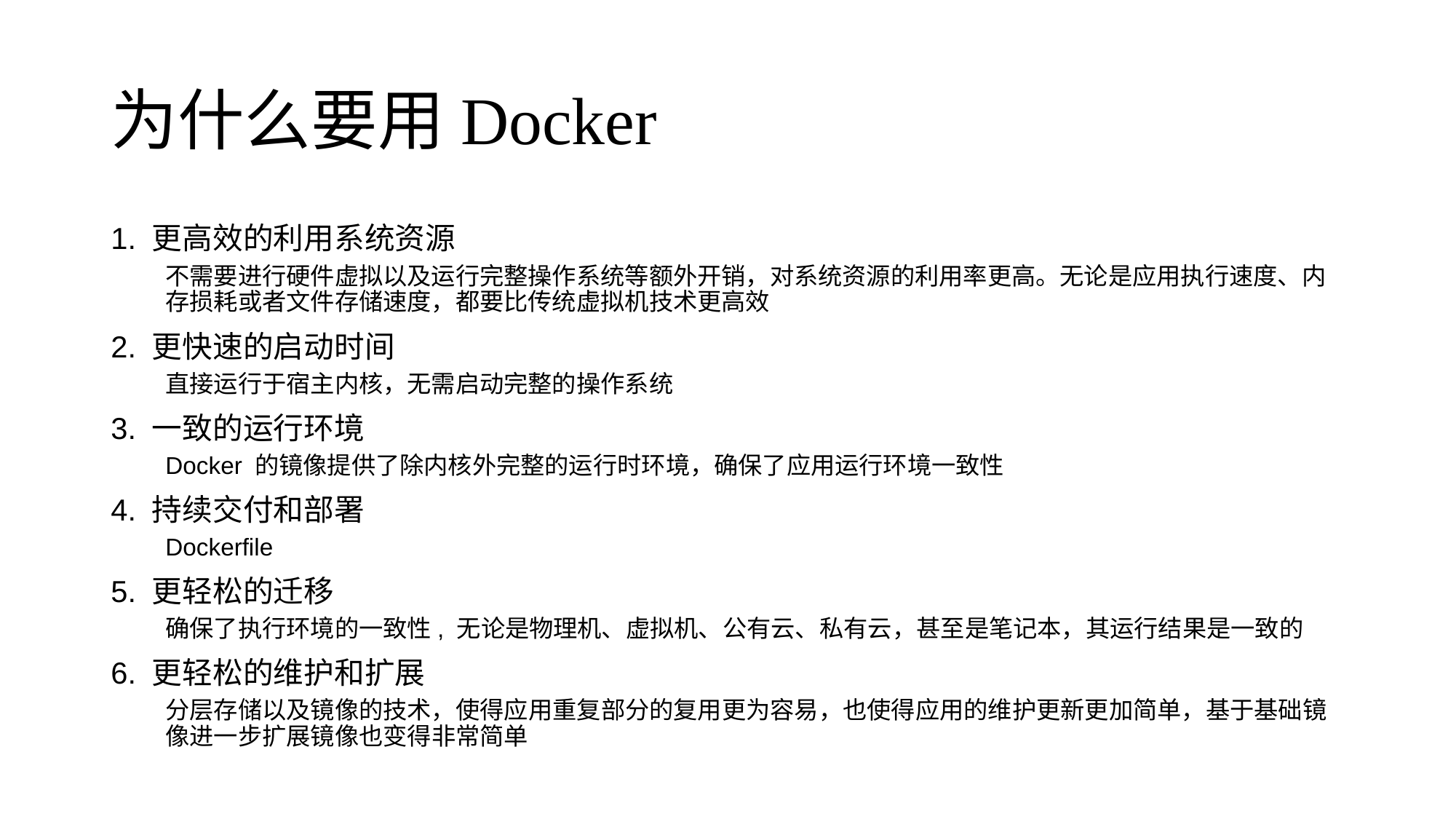

# 为什么要用Docker
更高效的利用系统资源
不需要进行硬件虚拟以及运行完整操作系统等额外开销，对系统资源的利用率更高。无论是应用执行速度、内存损耗或者文件存储速度，都要比传统虚拟机技术更高效
更快速的启动时间
直接运行于宿主内核，无需启动完整的操作系统
一致的运行环境
Docker 的镜像提供了除内核外完整的运行时环境，确保了应用运行环境一致性
持续交付和部署
Dockerfile
更轻松的迁移
确保了执行环境的一致性, 无论是物理机、虚拟机、公有云、私有云，甚至是笔记本，其运行结果是一致的
更轻松的维护和扩展
分层存储以及镜像的技术，使得应用重复部分的复用更为容易，也使得应用的维护更新更加简单，基于基础镜像进一步扩展镜像也变得非常简单